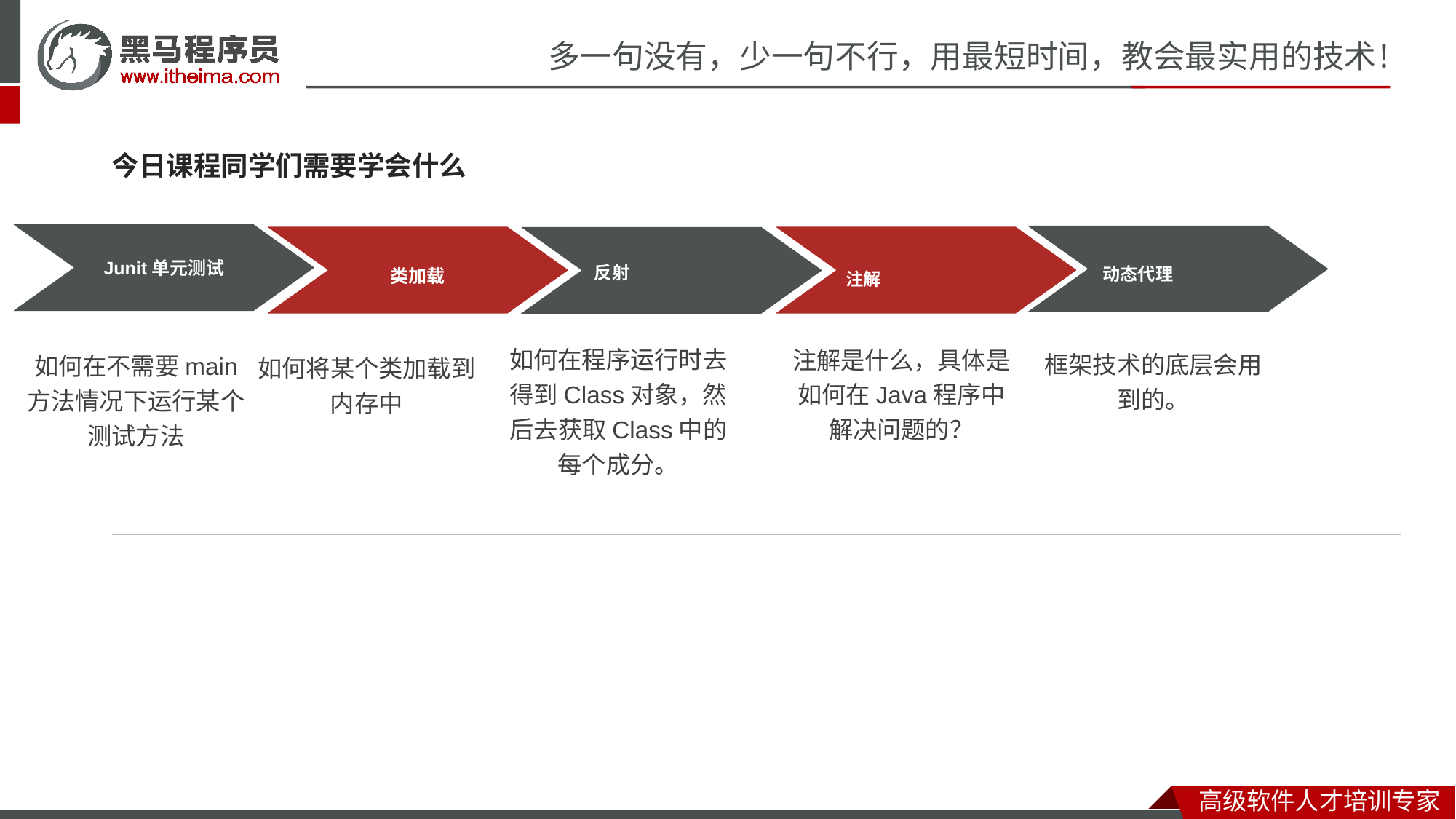

今日课程同学们需要学会什么
Junit单元测试

类加载

    反射
单元测试
        注解
动态代理
如何在程序运行时去得到Class对象，然后去获取Class中的每个成分。
注解是什么，具体是如何在Java程序中解决问题的？
框架技术的底层会用到的。
如何在不需要main
方法情况下运行某个
测试方法

如何将某个类加载到内存中